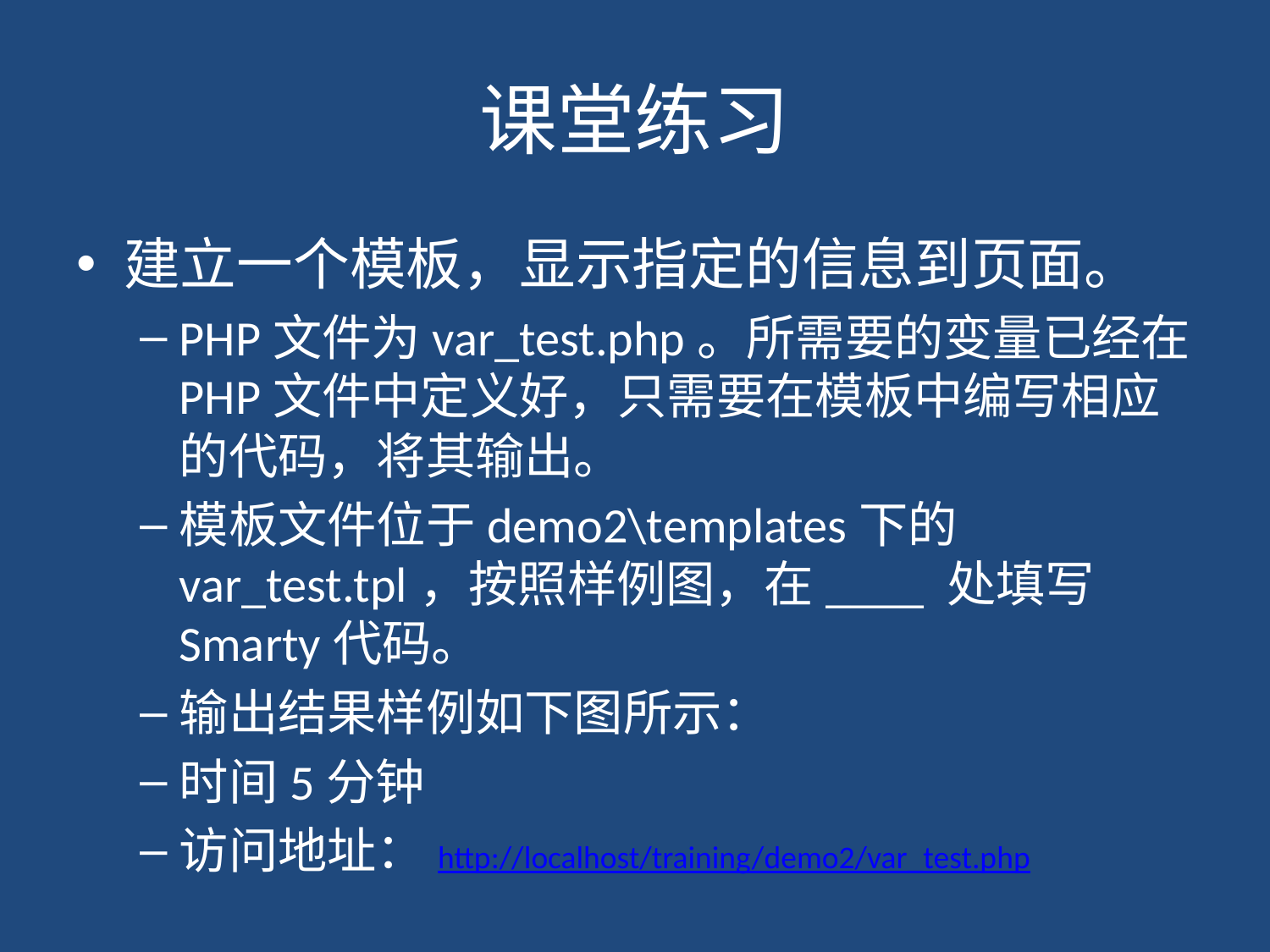

# 课堂练习
建立一个模板，显示指定的信息到页面。
PHP文件为var_test.php。所需要的变量已经在PHP文件中定义好，只需要在模板中编写相应的代码，将其输出。
模板文件位于demo2\templates下的var_test.tpl，按照样例图，在____ 处填写Smarty代码。
输出结果样例如下图所示：
时间5分钟
访问地址：http://localhost/training/demo2/var_test.php